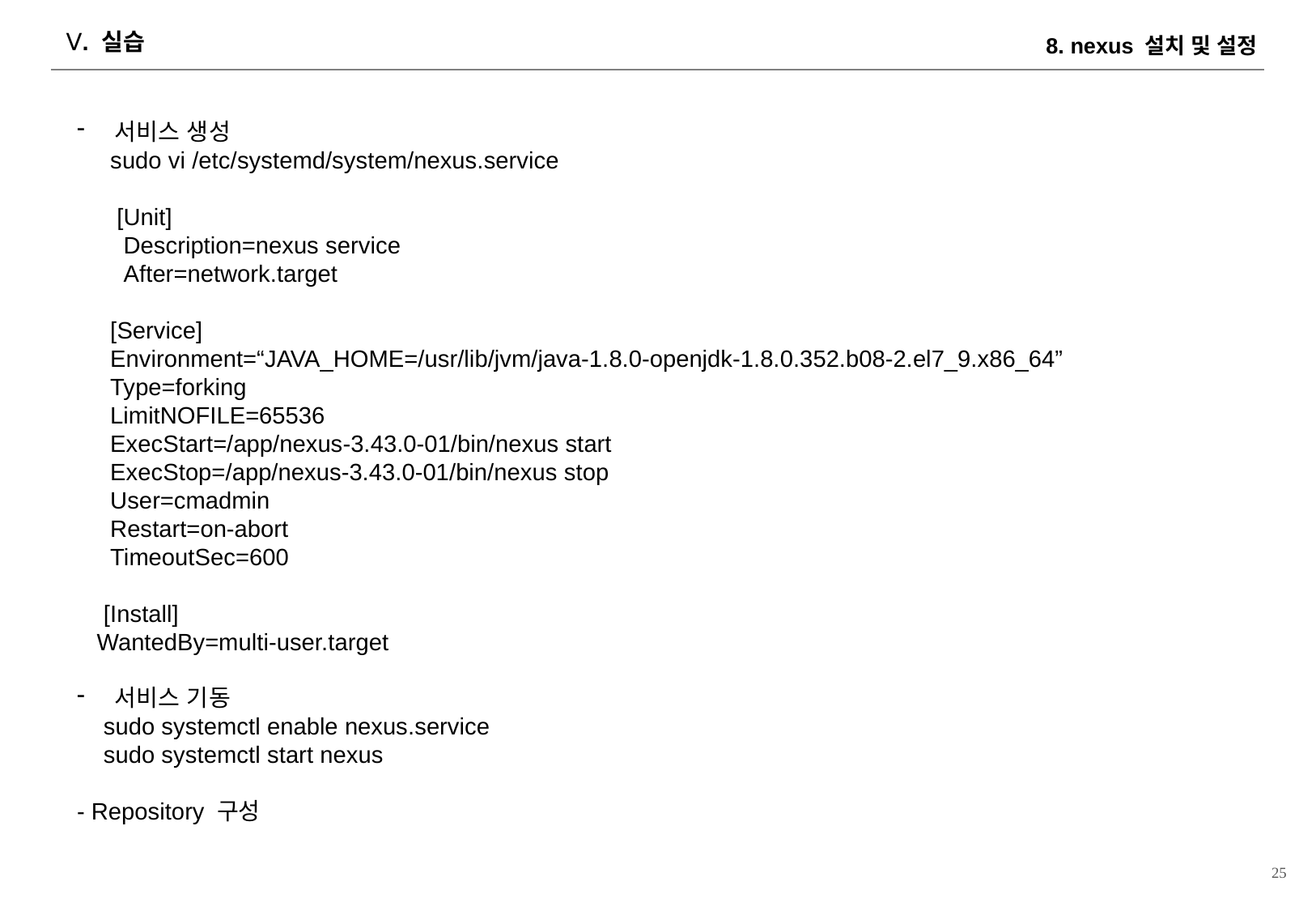

# Ⅴ. 실습
8. nexus 설치 및 설정
서비스 생성
     sudo vi /etc/systemd/system/nexus.service

      [Unit]
       Description=nexus service
       After=network.target

     [Service]
     Environment=“JAVA_HOME=/usr/lib/jvm/java-1.8.0-openjdk-1.8.0.352.b08-2.el7_9.x86_64”
     Type=forking
     LimitNOFILE=65536
     ExecStart=/app/nexus-3.43.0-01/bin/nexus start
     ExecStop=/app/nexus-3.43.0-01/bin/nexus stop
     User=cmadmin
     Restart=on-abort
     TimeoutSec=600

    [Install]
   WantedBy=multi-user.target

서비스 기동
    sudo systemctl enable nexus.service
    sudo systemctl start nexus

- Repository 구성

25